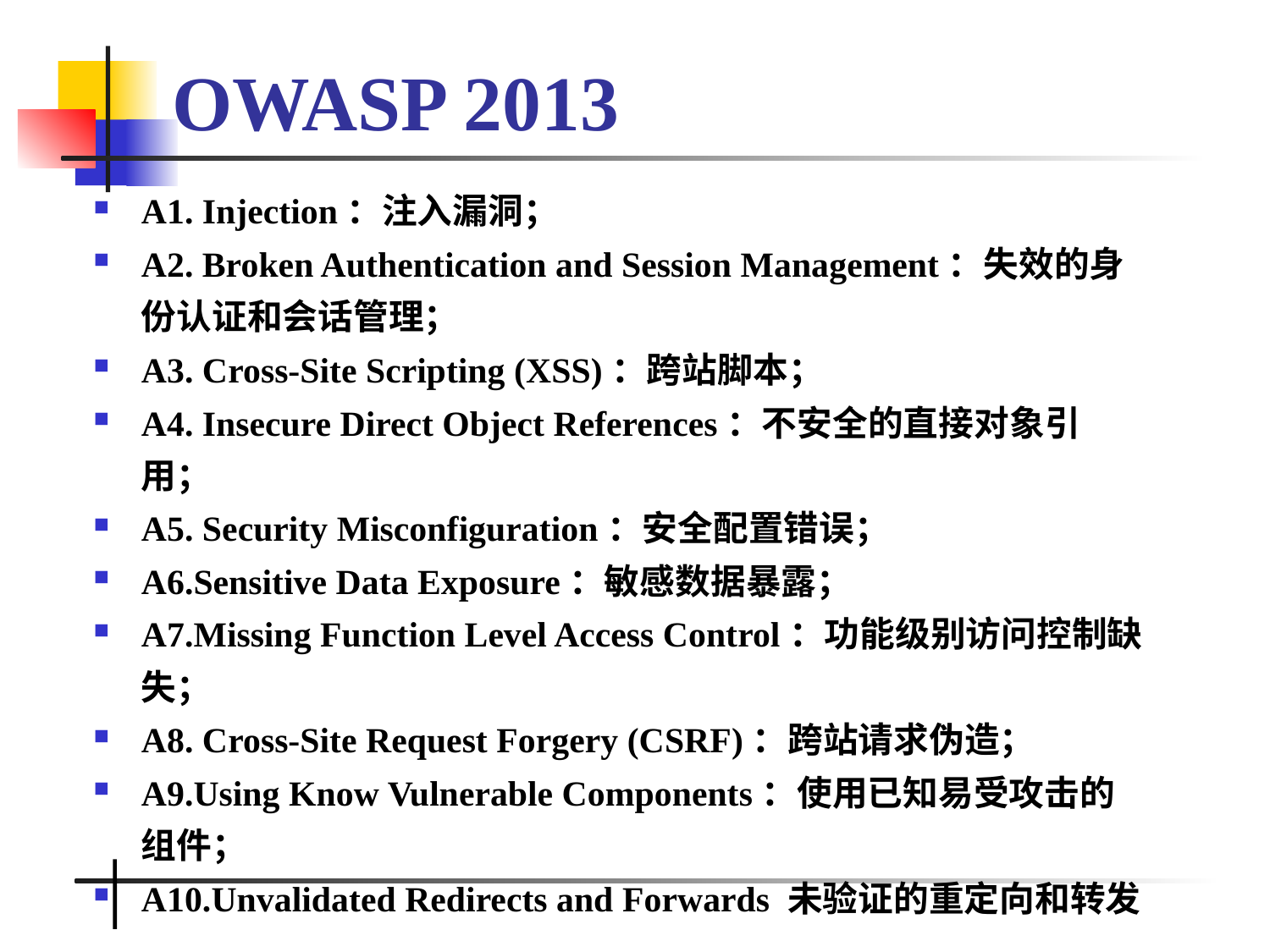

# OWASP 2013
A1. Injection：注入漏洞；
A2. Broken Authentication and Session Management：失效的身份认证和会话管理；
A3. Cross-Site Scripting (XSS)：跨站脚本；
A4. Insecure Direct Object References：不安全的直接对象引用；
A5. Security Misconfiguration：安全配置错误；
A6.Sensitive Data Exposure：敏感数据暴露；
A7.Missing Function Level Access Control：功能级别访问控制缺失；
A8. Cross-Site Request Forgery (CSRF)：跨站请求伪造；
A9.Using Know Vulnerable Components：使用已知易受攻击的组件；
A10.Unvalidated Redirects and Forwards 未验证的重定向和转发